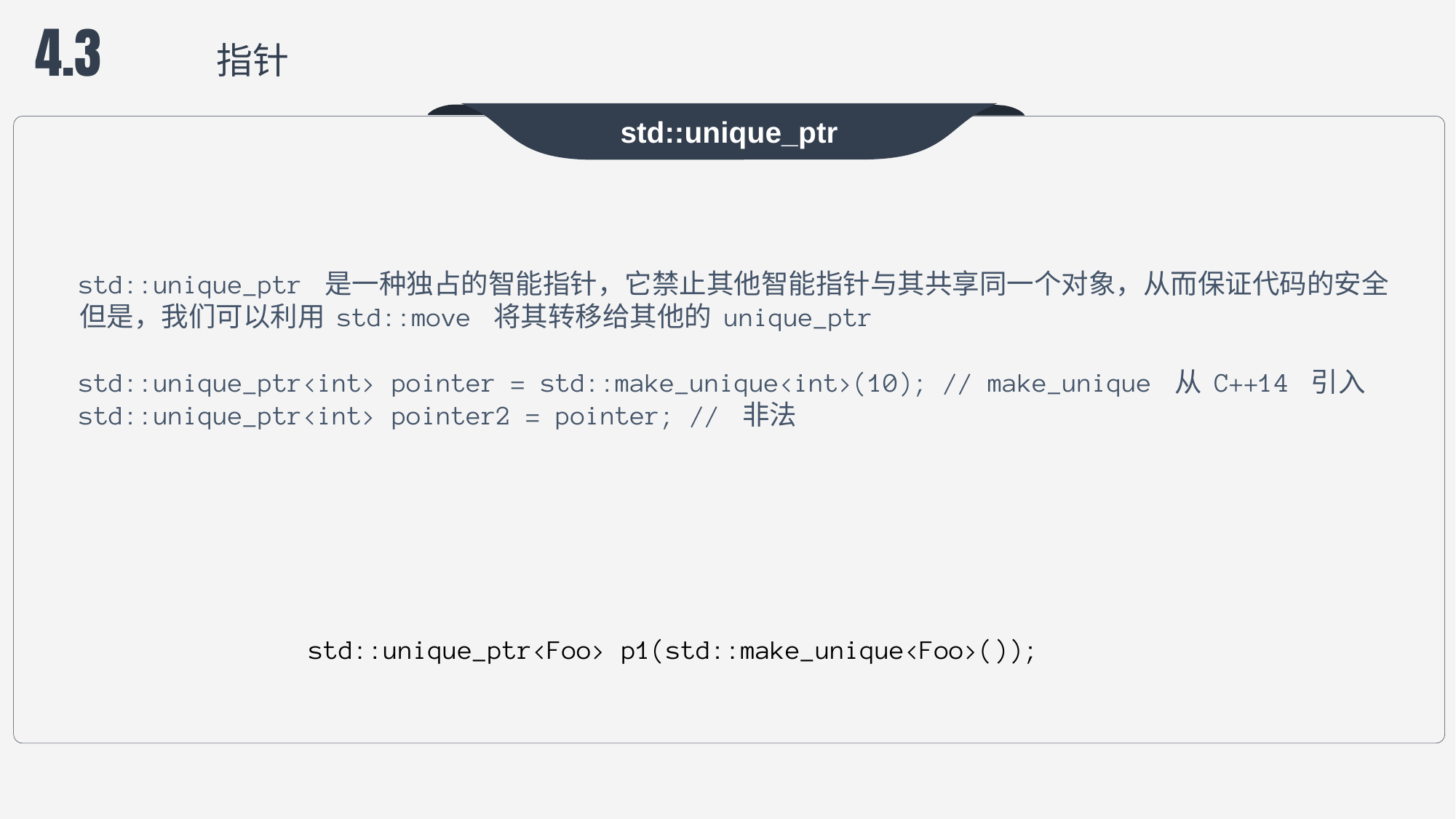

4.3
指针
std::unique_ptr

std::unique_ptr 是一种独占的智能指针，它禁止其他智能指针与其共享同一个对象，从而保证代码的安全
但是，我们可以利用 std::move 将其转移给其他的 unique_ptr

std::unique_ptr<int> pointer = std::make_unique<int>(10); // make_unique 从 C++14 引入
std::unique_ptr<int> pointer2 = pointer; // 非法
std::unique_ptr<Foo> p1(std::make_unique<Foo>());